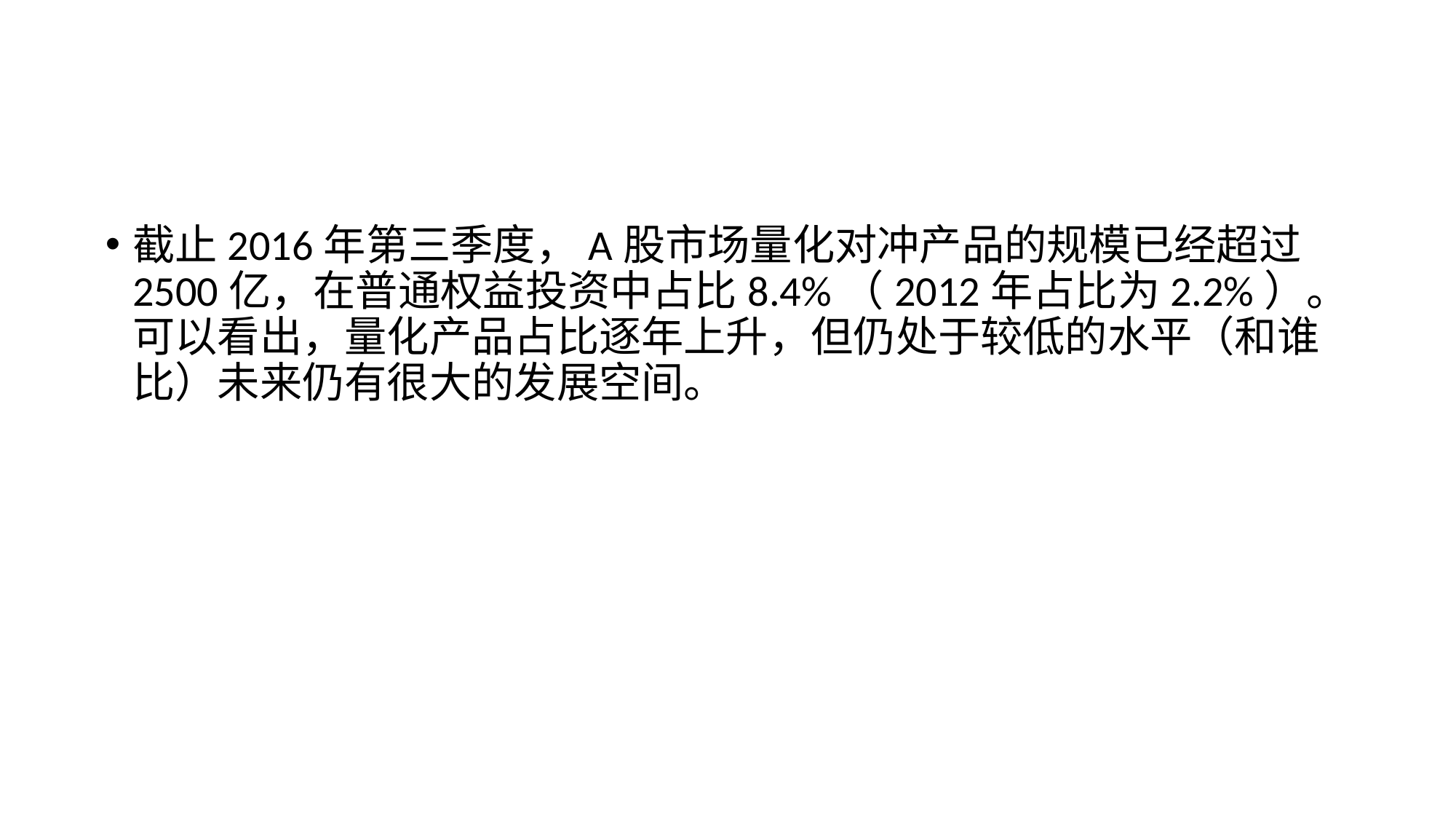

#
截止2016年第三季度，A股市场量化对冲产品的规模已经超过2500亿，在普通权益投资中占比8.4%（2012年占比为2.2%）。可以看出，量化产品占比逐年上升，但仍处于较低的水平（和谁比）未来仍有很大的发展空间。